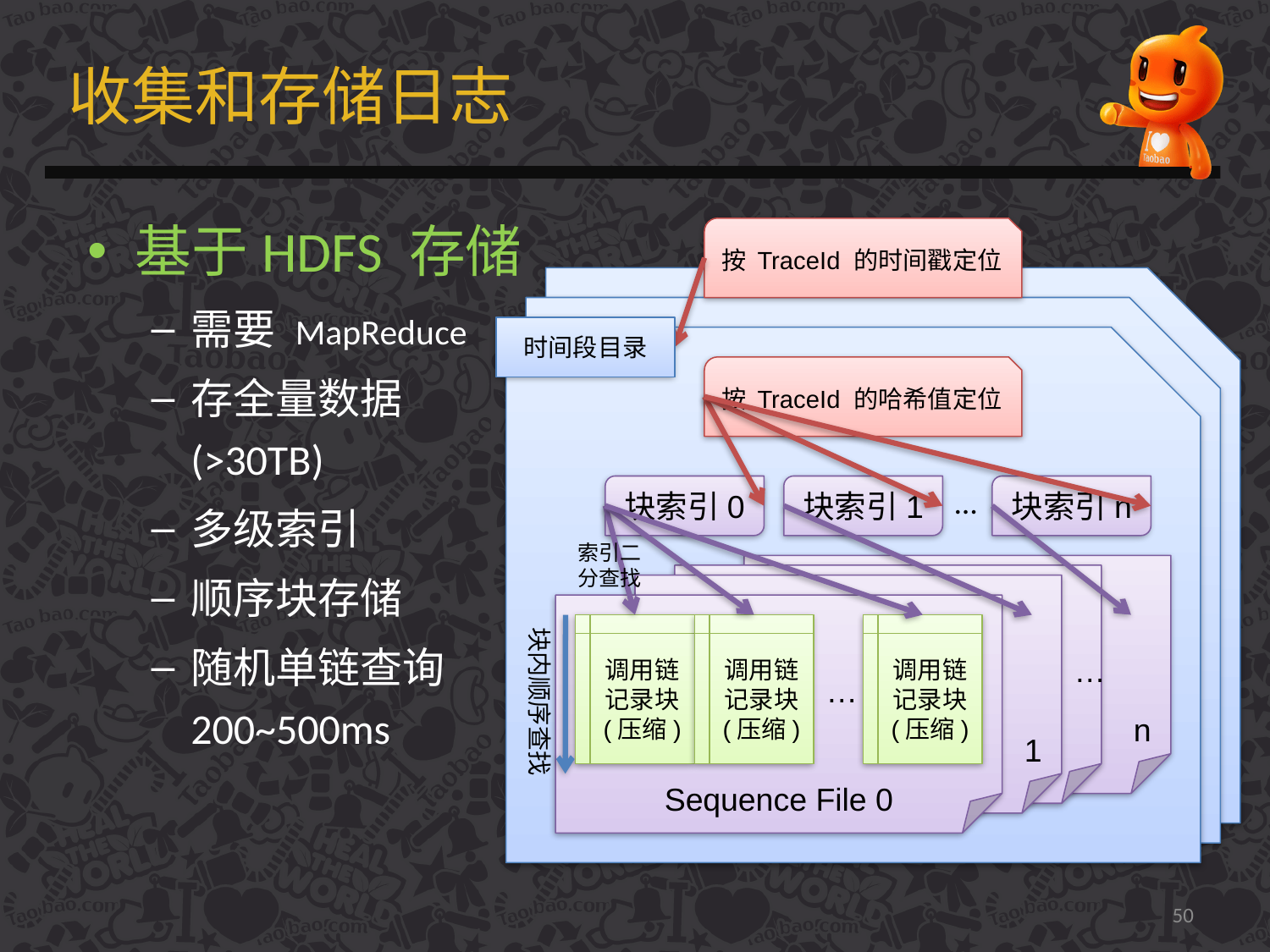

# 收集和存储日志
基于HDFS 存储
需要 MapReduce
存全量数据
(>30TB)
多级索引
顺序块存储
随机单链查询
200~500ms

按 TraceId 的时间戳定位

时间段目录

按 TraceId 的哈希值定位
块索引0
块索引1
…
块索引n
索引二
分查找

块内顺序查找
调用链记录块
(压缩)
调用链记录块
(压缩)
调用链记录块
(压缩)
…
…
n
1
Sequence File 0
50